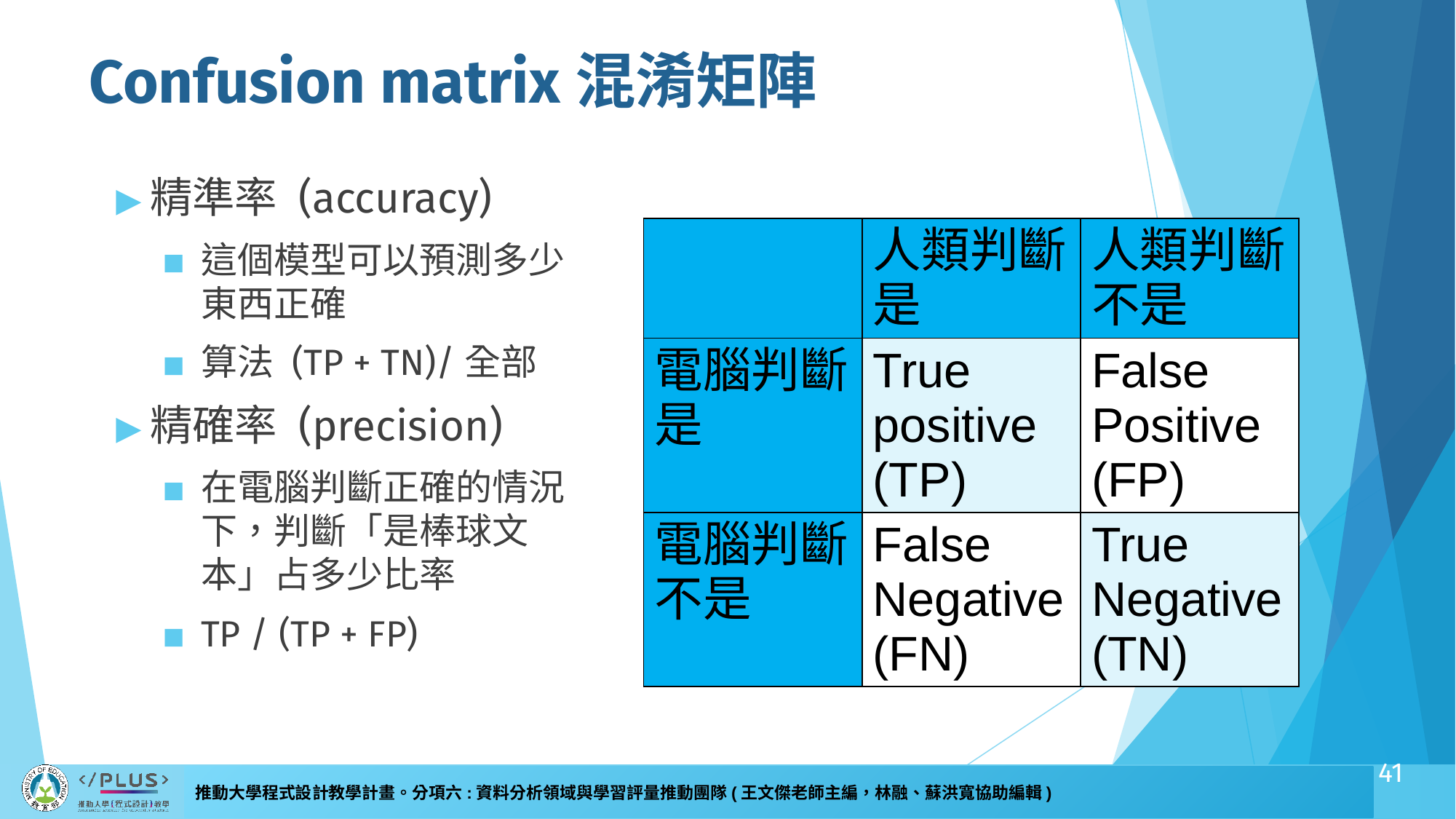

# Confusion matrix混淆矩陣
精準率 (accuracy)
這個模型可以預測多少東西正確
算法 (TP + TN)/全部
精確率 (precision)
在電腦判斷正確的情況下，判斷「是棒球文本」占多少比率
TP / (TP + FP)
|  | 人類判斷 是 | 人類判斷 不是 |
| --- | --- | --- |
| 電腦判斷 是 | True positive (TP) | False Positive (FP) |
| 電腦判斷 不是 | False Negative (FN) | True Negative (TN) |
41